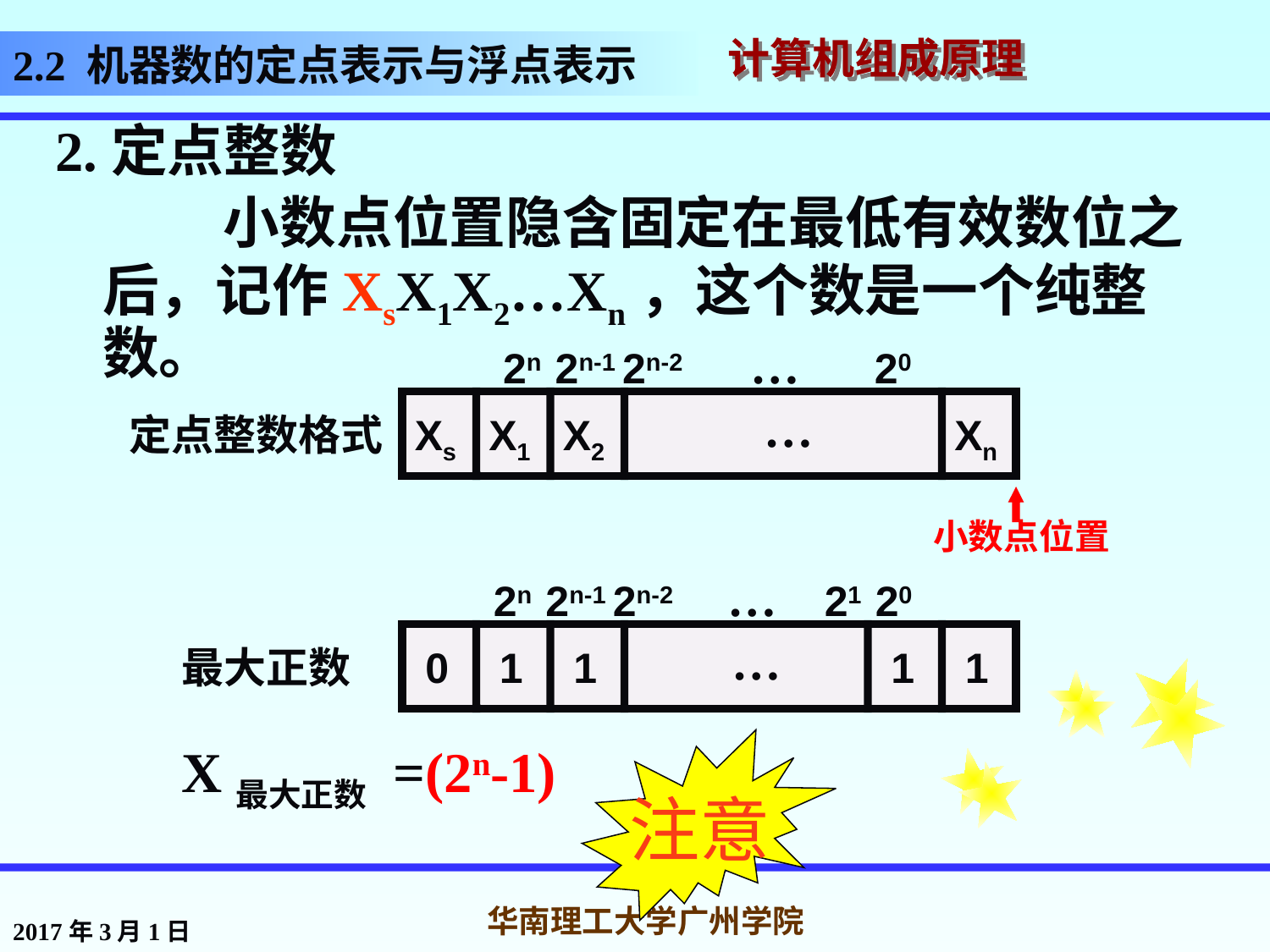

2.2 机器数的定点表示与浮点表示
2.定点整数
            小数点位置隐含固定在最低有效数位之后，记作XsX1X2…Xn，这个数是一个纯整数。
2n  2n-1 2n-2          …           20

…

定点整数格式
Xs
X1
X2
Xn

小数点位置
2n  2n-1 2n-2        …       21  20

…
最大正数
0
1
1
1
1
X最大正数 =(2n-1)
注意
2017年3月1日
华南理工大学广州学院